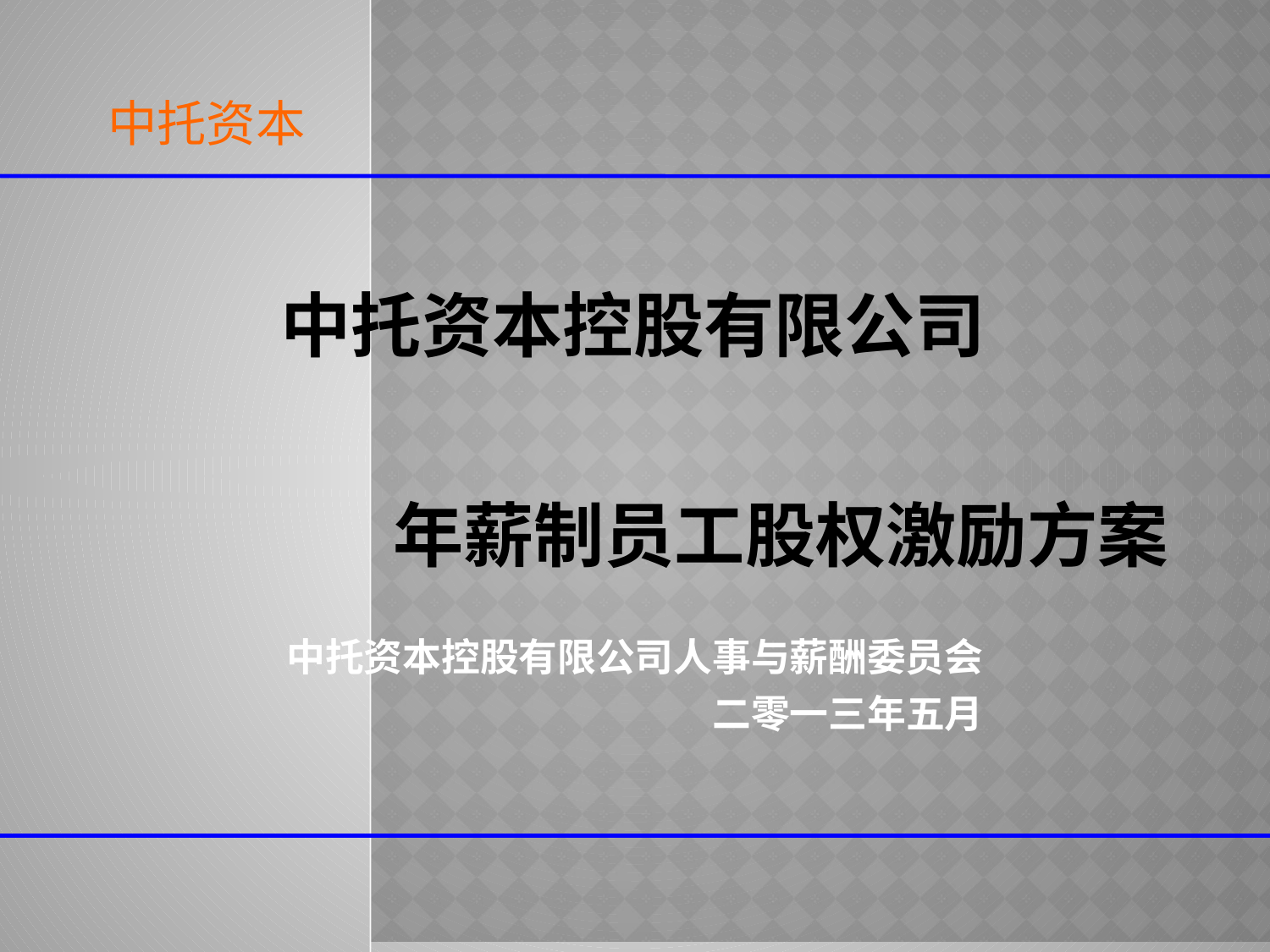

中托资本

中托资本控股有限公司
# 年薪制员工股权激励方案
中托资本控股有限公司人事与薪酬委员会
二零一三年五月